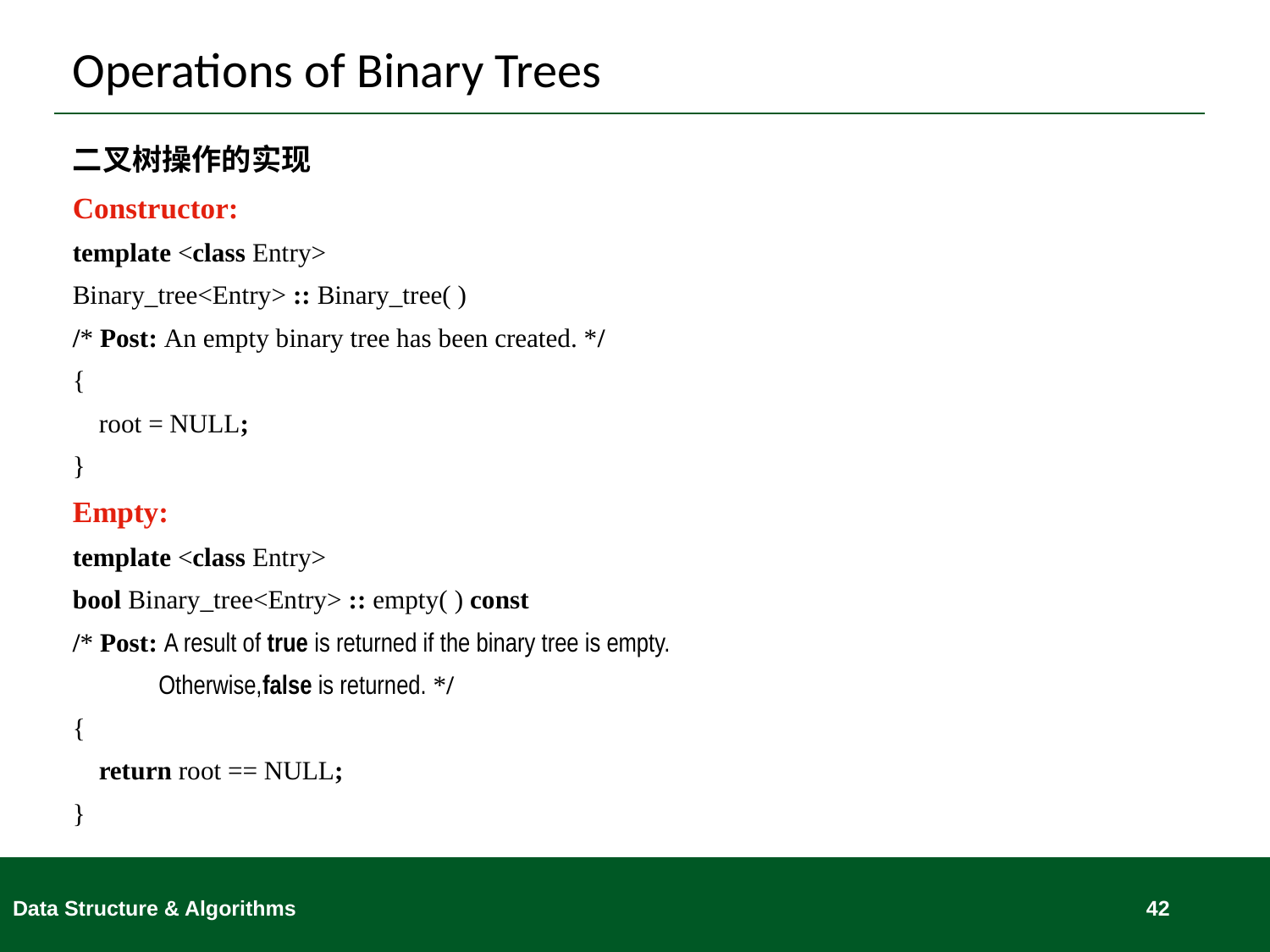

# Operations of Binary Trees
二叉树操作的实现
Constructor:
template <class Entry>
Binary_tree<Entry> :: Binary_tree( )
/* Post: An empty binary tree has been created. */
{
    root = NULL;
}
Empty:
template <class Entry>
bool Binary_tree<Entry> :: empty( ) const
/* Post: A result of true is returned if the binary tree is empty.
              Otherwise,false is returned. */
{
    return root == NULL;
}
Data Structure & Algorithms
42